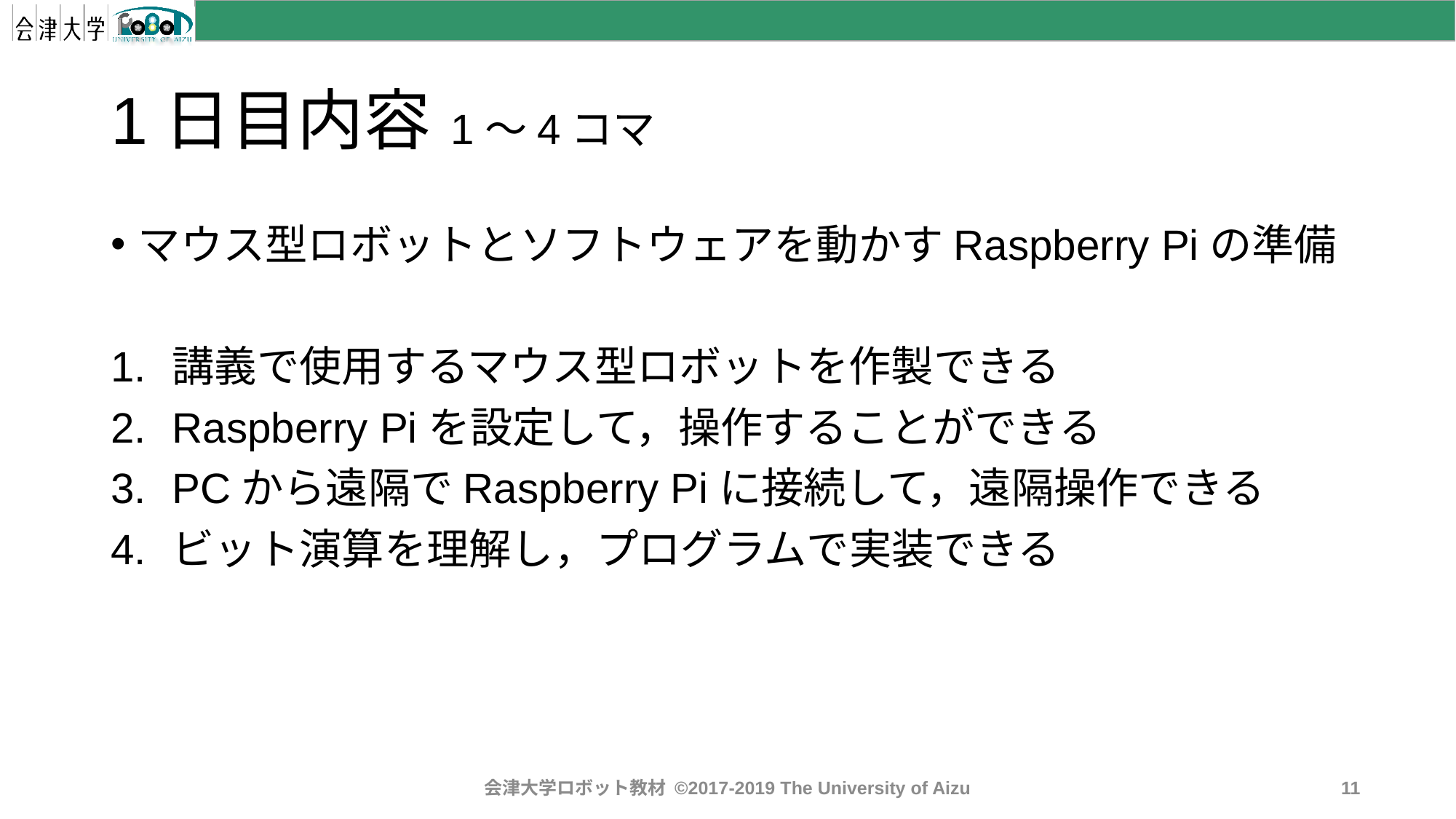

# 1日目内容 1〜4コマ
マウス型ロボットとソフトウェアを動かすRaspberry Piの準備

講義で使用するマウス型ロボットを作製できる
Raspberry Piを設定して，操作することができる
PCから遠隔でRaspberry Piに接続して，遠隔操作できる
ビット演算を理解し，プログラムで実装できる